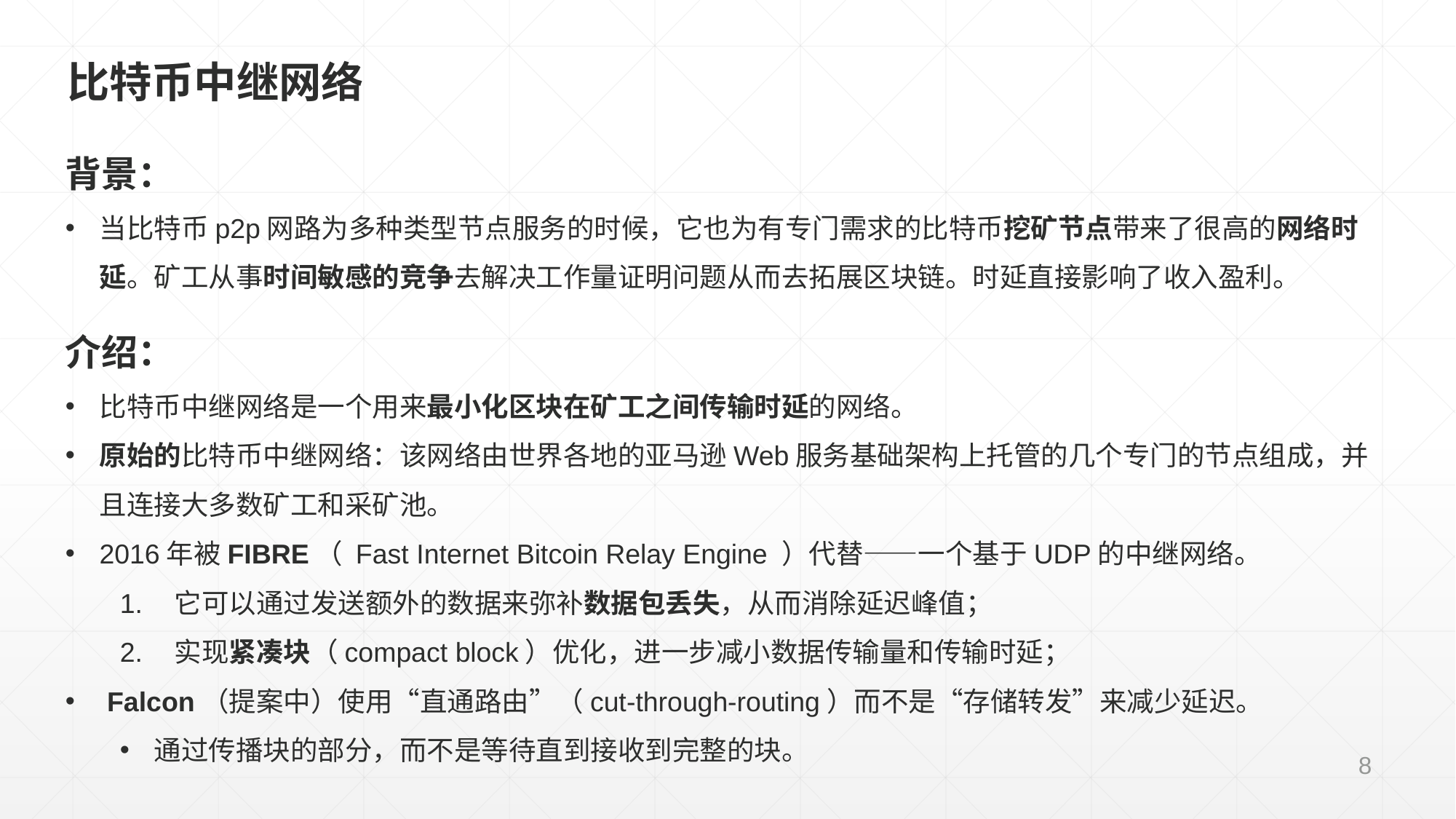

比特币中继网络
背景：
当比特币p2p网路为多种类型节点服务的时候，它也为有专门需求的比特币挖矿节点带来了很高的网络时延。矿工从事时间敏感的竞争去解决工作量证明问题从而去拓展区块链。时延直接影响了收入盈利。

介绍：
比特币中继网络是一个用来最小化区块在矿工之间传输时延的网络。
原始的比特币中继网络：该网络由世界各地的亚马逊Web服务基础架构上托管的几个专门的节点组成，并且连接大多数矿工和采矿池。
2016年被FIBRE（ Fast Internet Bitcoin Relay Engine ）代替——一个基于UDP的中继网络。
它可以通过发送额外的数据来弥补数据包丢失，从而消除延迟峰值；
实现紧凑块（compact block）优化，进一步减小数据传输量和传输时延；
 Falcon（提案中）使用“直通路由”（cut-through-routing）而不是“存储转发”来减少延迟。
通过传播块的部分，而不是等待直到接收到完整的块。
8